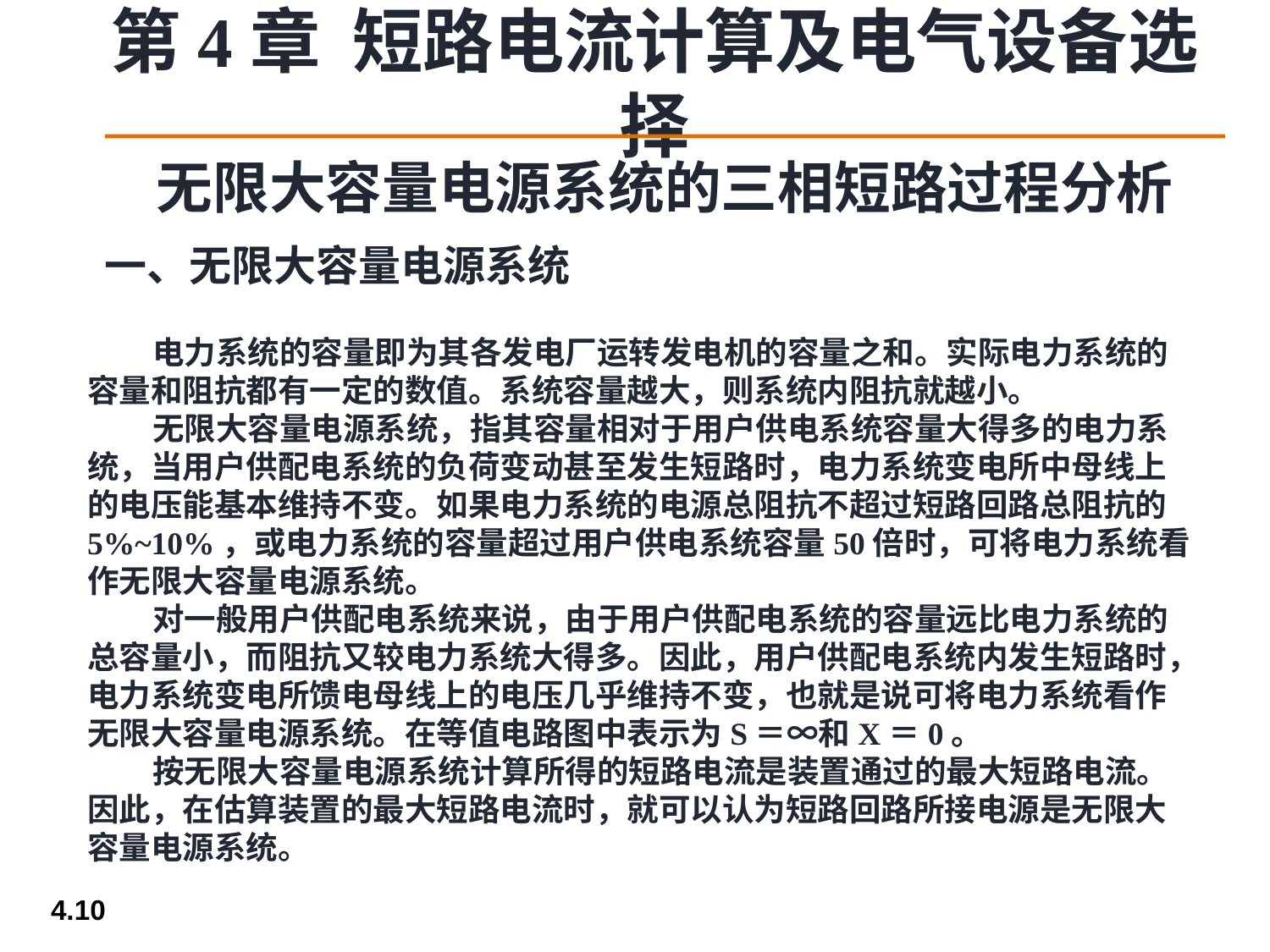

无限大容量电源系统的三相短路过程分析
一、无限大容量电源系统
        电力系统的容量即为其各发电厂运转发电机的容量之和。实际电力系统的容量和阻抗都有一定的数值。系统容量越大，则系统内阻抗就越小。
        无限大容量电源系统，指其容量相对于用户供电系统容量大得多的电力系统，当用户供配电系统的负荷变动甚至发生短路时，电力系统变电所中母线上的电压能基本维持不变。如果电力系统的电源总阻抗不超过短路回路总阻抗的5%~10%，或电力系统的容量超过用户供电系统容量50倍时，可将电力系统看作无限大容量电源系统。
        对一般用户供配电系统来说，由于用户供配电系统的容量远比电力系统的总容量小，而阻抗又较电力系统大得多。因此，用户供配电系统内发生短路时，电力系统变电所馈电母线上的电压几乎维持不变，也就是说可将电力系统看作无限大容量电源系统。在等值电路图中表示为S＝∞和X＝0。
        按无限大容量电源系统计算所得的短路电流是装置通过的最大短路电流。因此，在估算装置的最大短路电流时，就可以认为短路回路所接电源是无限大容量电源系统。